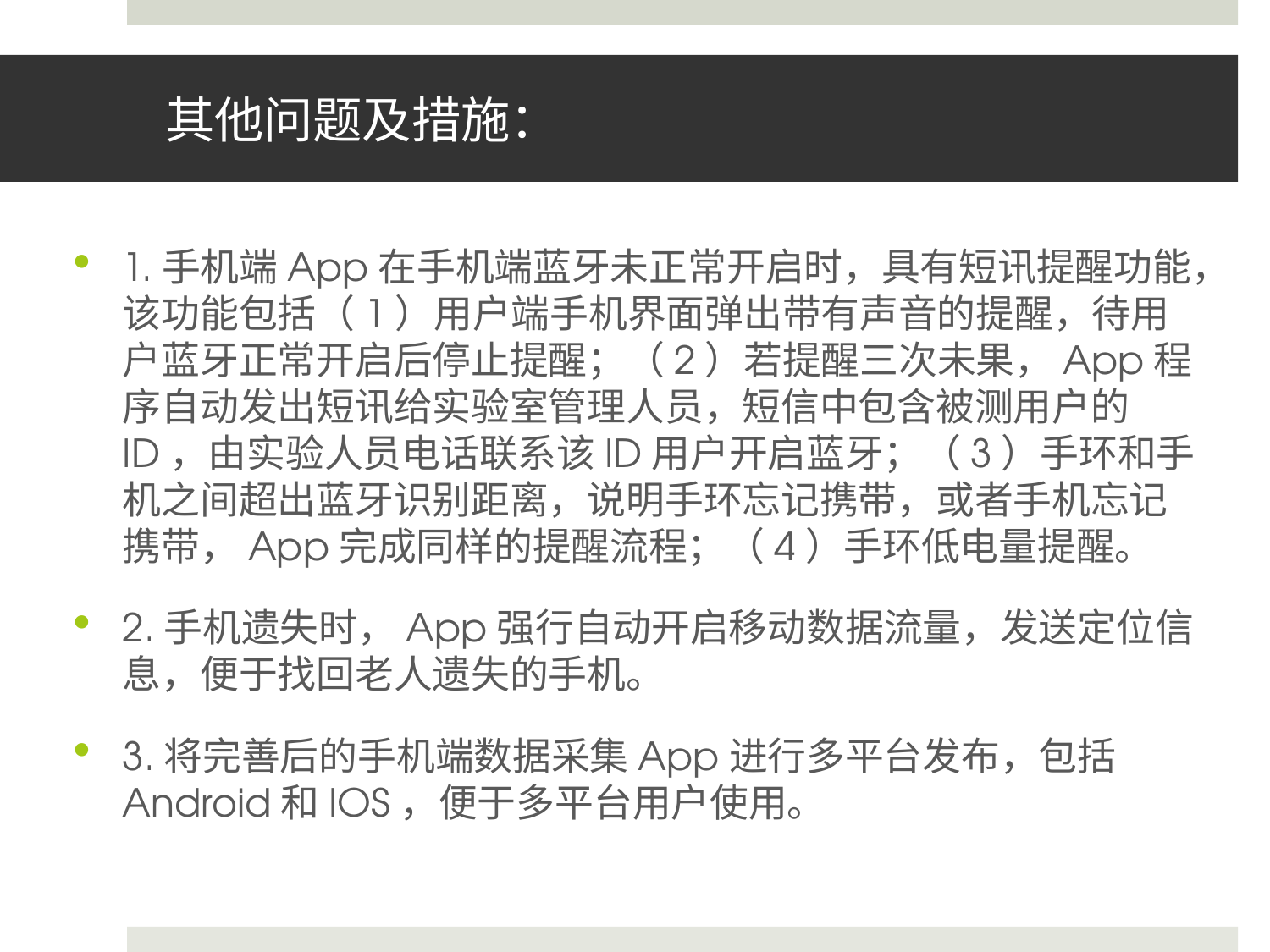

# 其他问题及措施：
1.手机端App在手机端蓝牙未正常开启时，具有短讯提醒功能，该功能包括（1）用户端手机界面弹出带有声音的提醒，待用户蓝牙正常开启后停止提醒；（2）若提醒三次未果，App程序自动发出短讯给实验室管理人员，短信中包含被测用户的ID，由实验人员电话联系该ID用户开启蓝牙；（3）手环和手机之间超出蓝牙识别距离，说明手环忘记携带，或者手机忘记携带，App完成同样的提醒流程；（4）手环低电量提醒。
2.手机遗失时，App强行自动开启移动数据流量，发送定位信息，便于找回老人遗失的手机。
3.将完善后的手机端数据采集App进行多平台发布，包括Android和IOS，便于多平台用户使用。